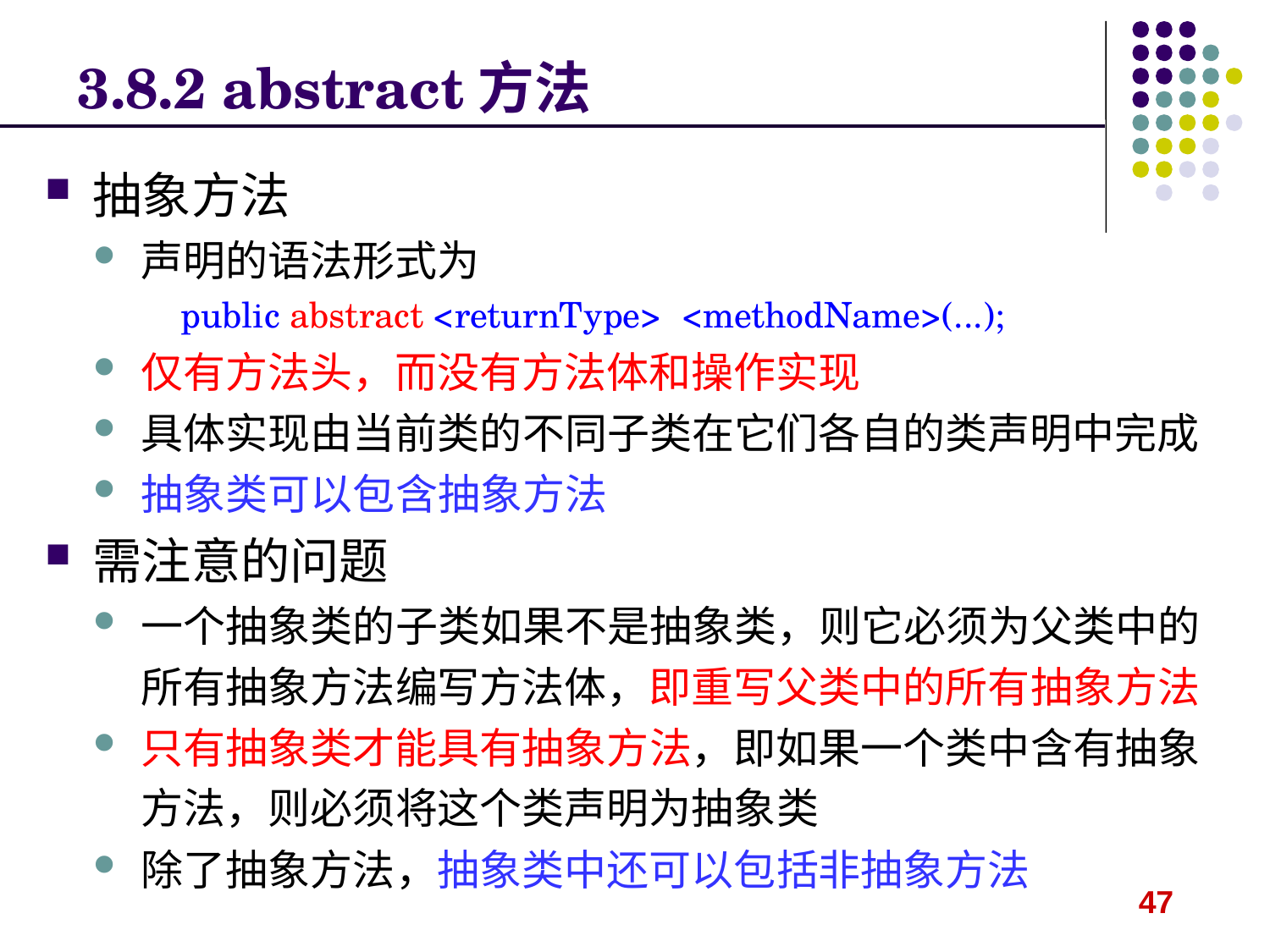

# 3.8.2 abstract方法
抽象方法
声明的语法形式为
    public abstract <returnType>  <methodName>(...);
仅有方法头，而没有方法体和操作实现
具体实现由当前类的不同子类在它们各自的类声明中完成
抽象类可以包含抽象方法
需注意的问题
一个抽象类的子类如果不是抽象类，则它必须为父类中的所有抽象方法编写方法体，即重写父类中的所有抽象方法
只有抽象类才能具有抽象方法，即如果一个类中含有抽象方法，则必须将这个类声明为抽象类
除了抽象方法，抽象类中还可以包括非抽象方法